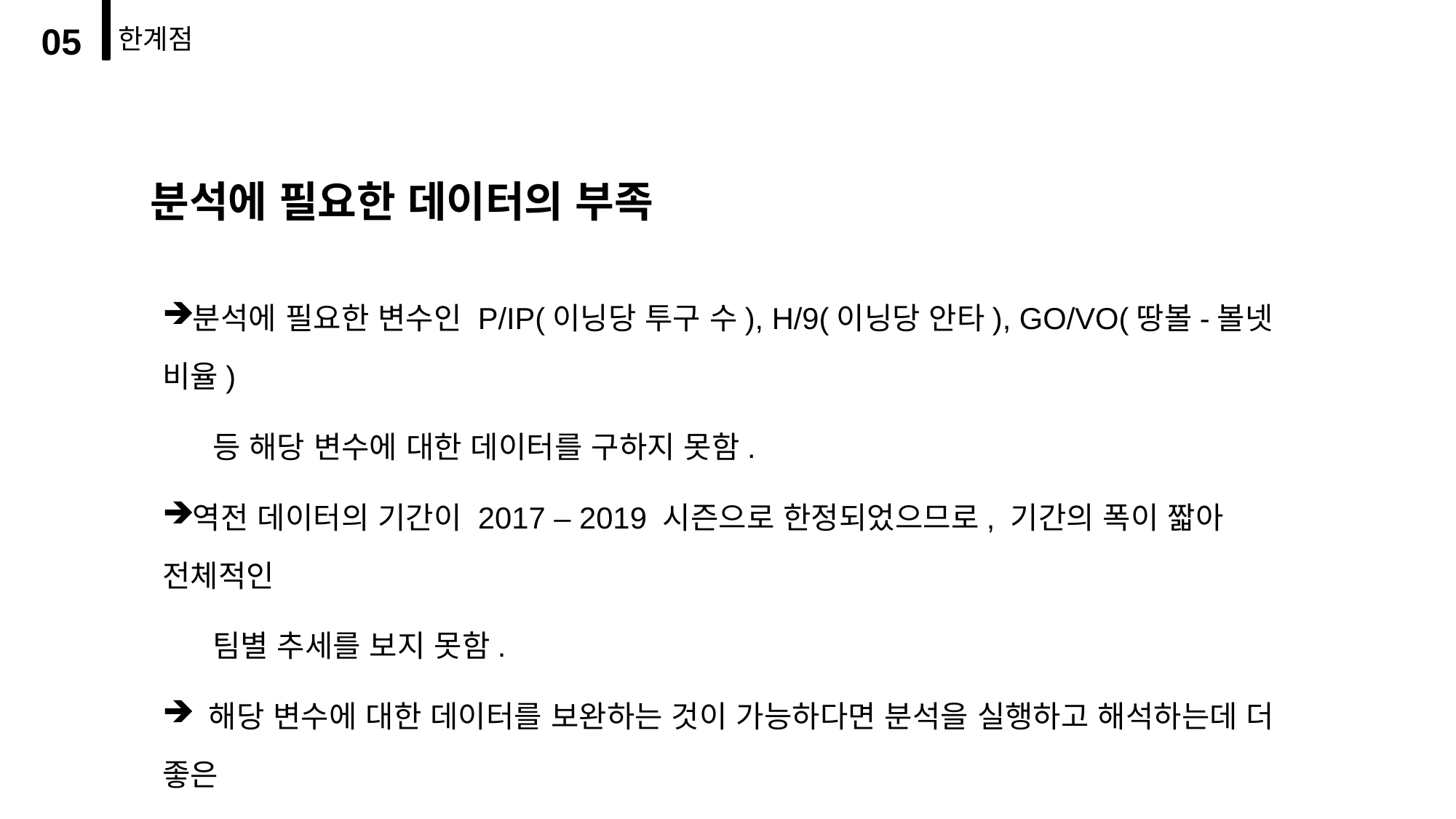

05

한계점
분석에 필요한 데이터의 부족
분석에 필요한 변수인 P/IP(이닝당 투구 수), H/9(이닝당 안타), GO/VO(땅볼-볼넷 비율)
     등 해당 변수에 대한 데이터를 구하지 못함.
역전 데이터의 기간이 2017 – 2019 시즌으로 한정되었으므로, 기간의 폭이 짧아 전체적인
     팀별 추세를 보지 못함.
 해당 변수에 대한 데이터를 보완하는 것이 가능하다면 분석을 실행하고 해석하는데 더 좋은
      결과를 얻을 것으로 기대 됨.